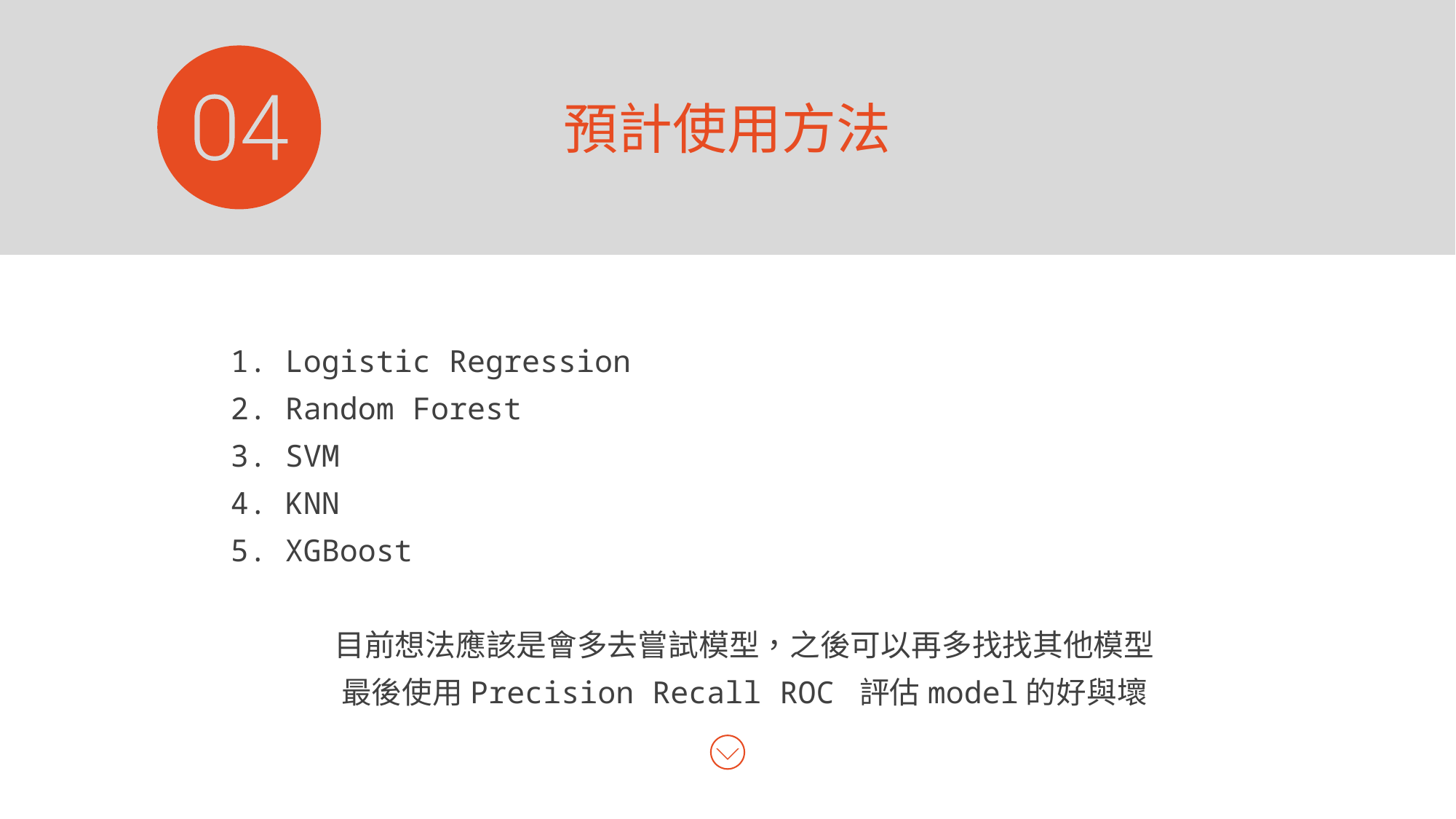

預計使用方法
Logistic Regression
Random Forest
SVM
KNN
XGBoost

目前想法應該是會多去嘗試模型，之後可以再多找找其他模型
最後使用Precision Recall ROC 評估model的好與壞